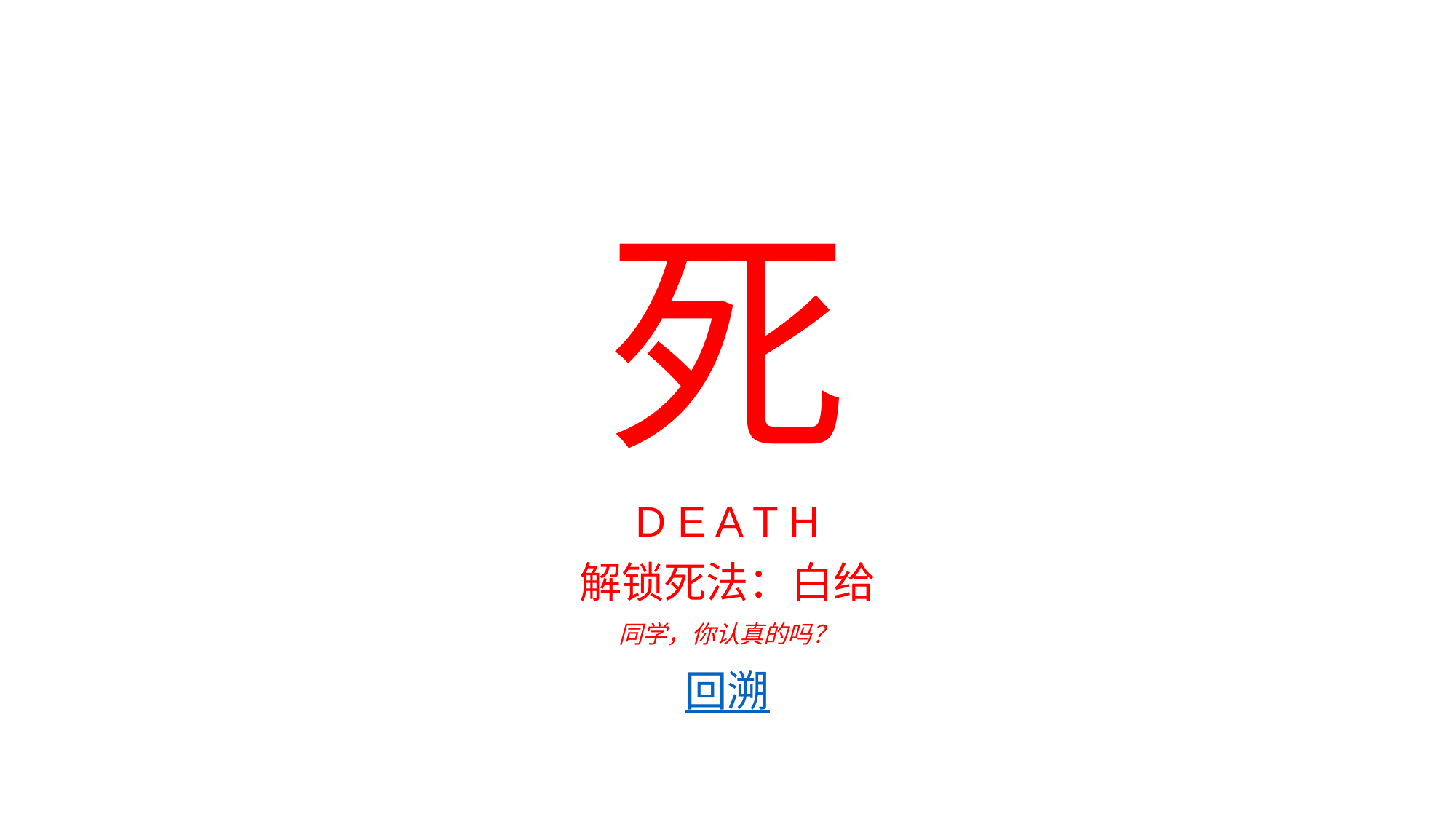

死
D E A T H
解锁死法：白给
同学，你认真的吗？
回溯